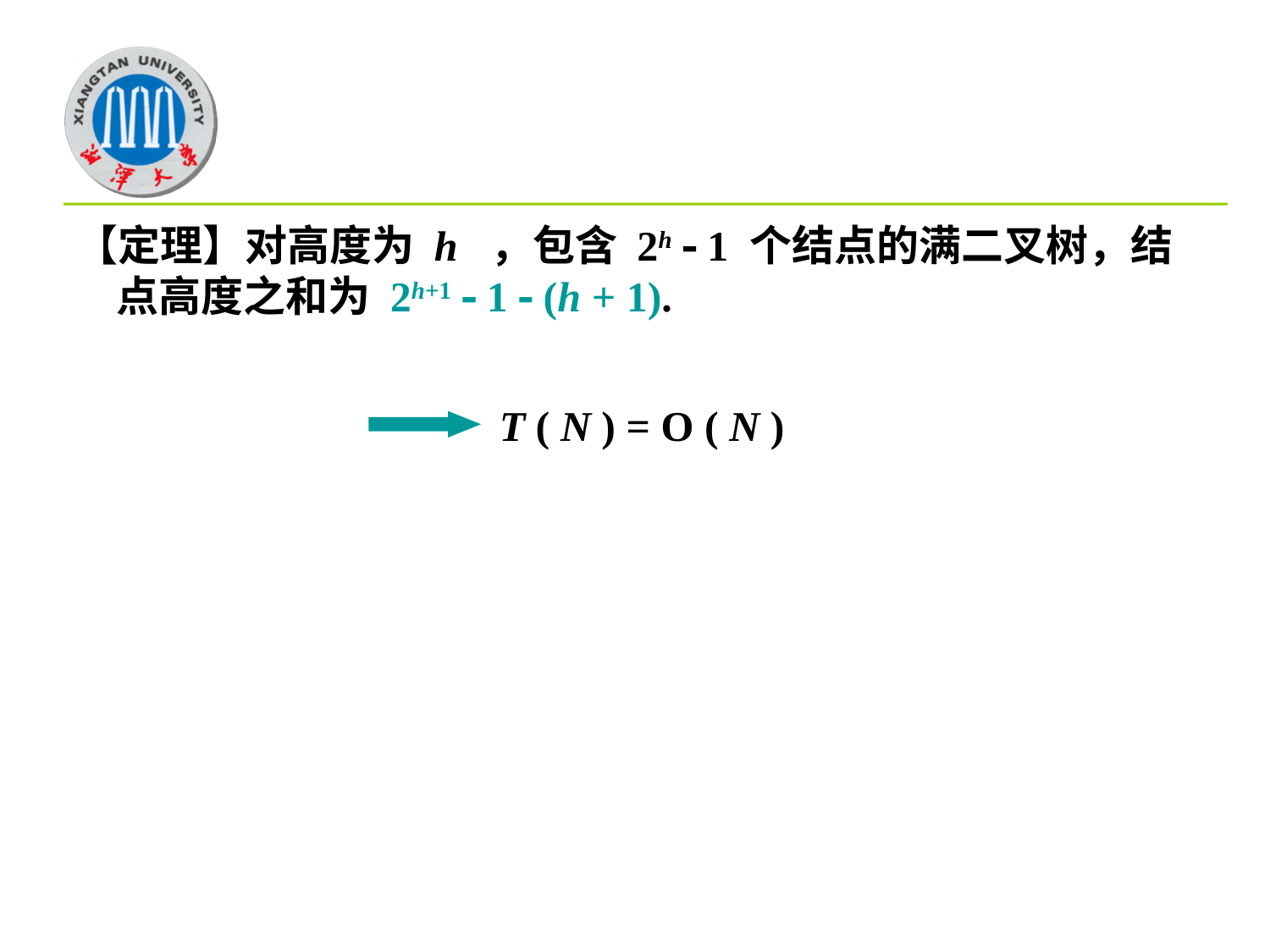

【定理】对高度为 h  ，包含 2h − 1 个结点的满二叉树，结点高度之和为 2h+1 − 1 − (h + 1).
T ( N ) = O ( N )